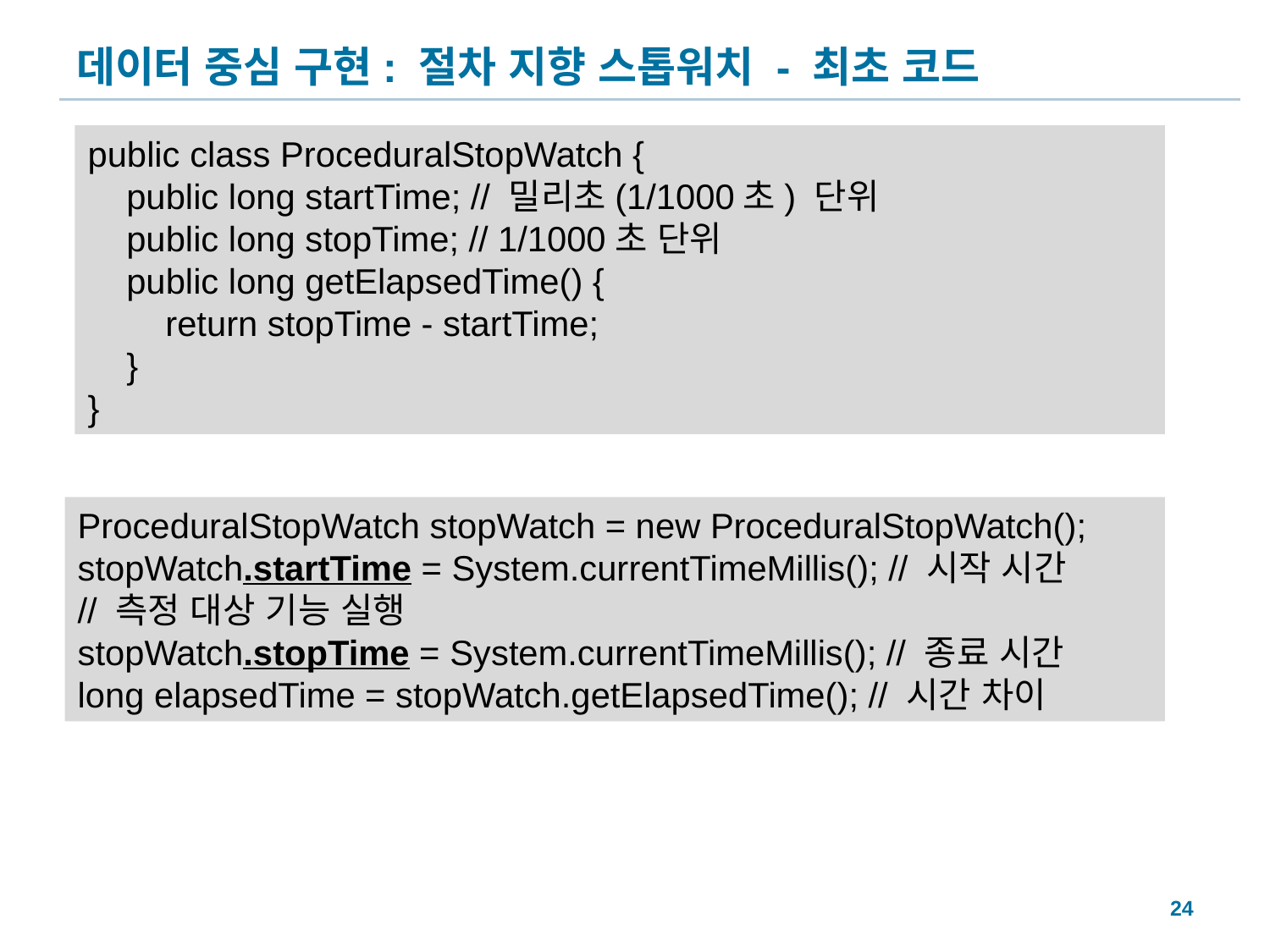

# 데이터 중심 구현: 절차 지향 스톱워치 - 최초 코드
public class ProceduralStopWatch {
    public long startTime; // 밀리초(1/1000초) 단위
    public long stopTime; // 1/1000초 단위
    public long getElapsedTime() {
        return stopTime - startTime;
    }
}
ProceduralStopWatch stopWatch = new ProceduralStopWatch();
stopWatch.startTime = System.currentTimeMillis(); // 시작 시간
// 측정 대상 기능 실행
stopWatch.stopTime = System.currentTimeMillis(); // 종료 시간
long elapsedTime = stopWatch.getElapsedTime(); // 시간 차이
24